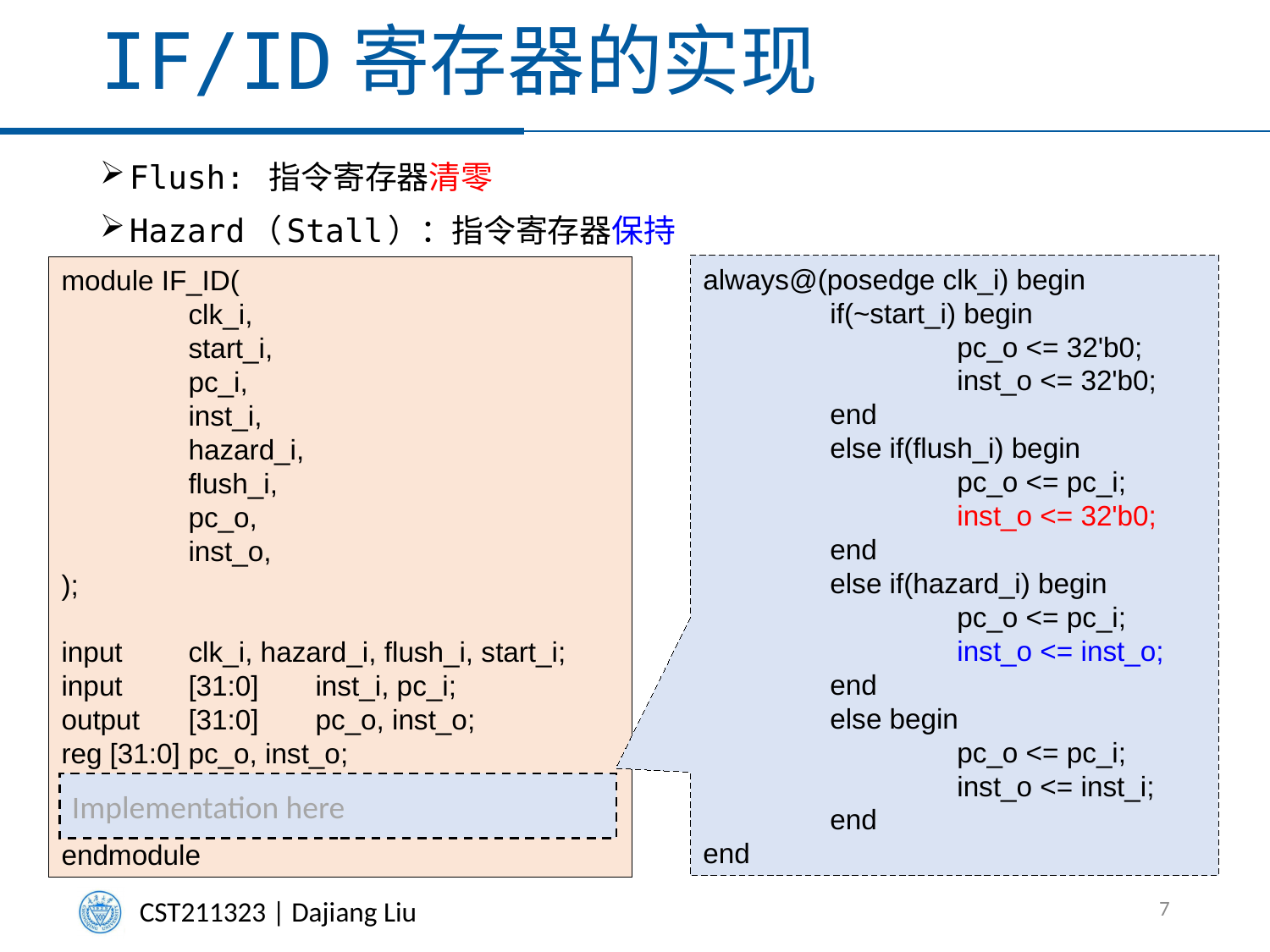

# IF/ID寄存器的实现
Flush: 指令寄存器清零
Hazard（Stall）：指令寄存器保持
always@(posedge clk_i) begin
	if(~start_i) begin
		pc_o <= 32'b0;
		inst_o <= 32'b0;
	end
	else if(flush_i) begin
		pc_o <= pc_i;
		inst_o <= 32'b0;
	end
	else if(hazard_i) begin
		pc_o <= pc_i;
		inst_o <= inst_o;
	end
	else begin
		pc_o <= pc_i;
		inst_o <= inst_i;
	end
end
module IF_ID(
	clk_i,
	start_i,
	pc_i,
	inst_i,
	hazard_i,
	flush_i,
	pc_o,
	inst_o,
);

input	clk_i, hazard_i, flush_i, start_i;
input	[31:0]	inst_i, pc_i;
output	[31:0]	pc_o, inst_o;
reg [31:0]	pc_o, inst_o;
// implementation here

endmodule
Implementation here
7